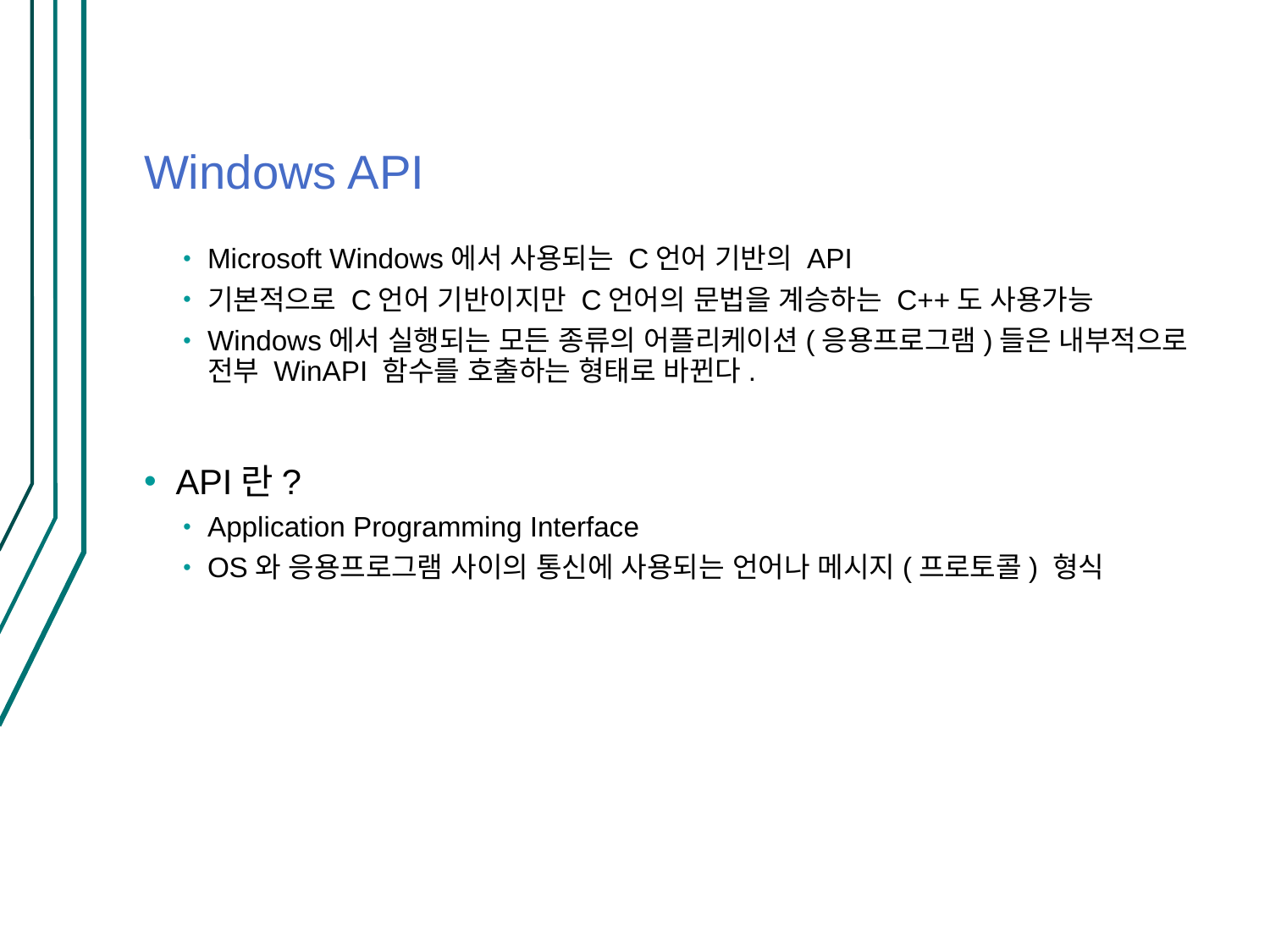

# Windows API
Microsoft Windows에서 사용되는 C언어 기반의 API
기본적으로 C언어 기반이지만 C언어의 문법을 계승하는 C++도 사용가능
Windows에서 실행되는 모든 종류의 어플리케이션(응용프로그램)들은 내부적으로 전부 WinAPI 함수를 호출하는 형태로 바뀐다.

API란?
Application Programming Interface
OS와 응용프로그램 사이의 통신에 사용되는 언어나 메시지(프로토콜) 형식